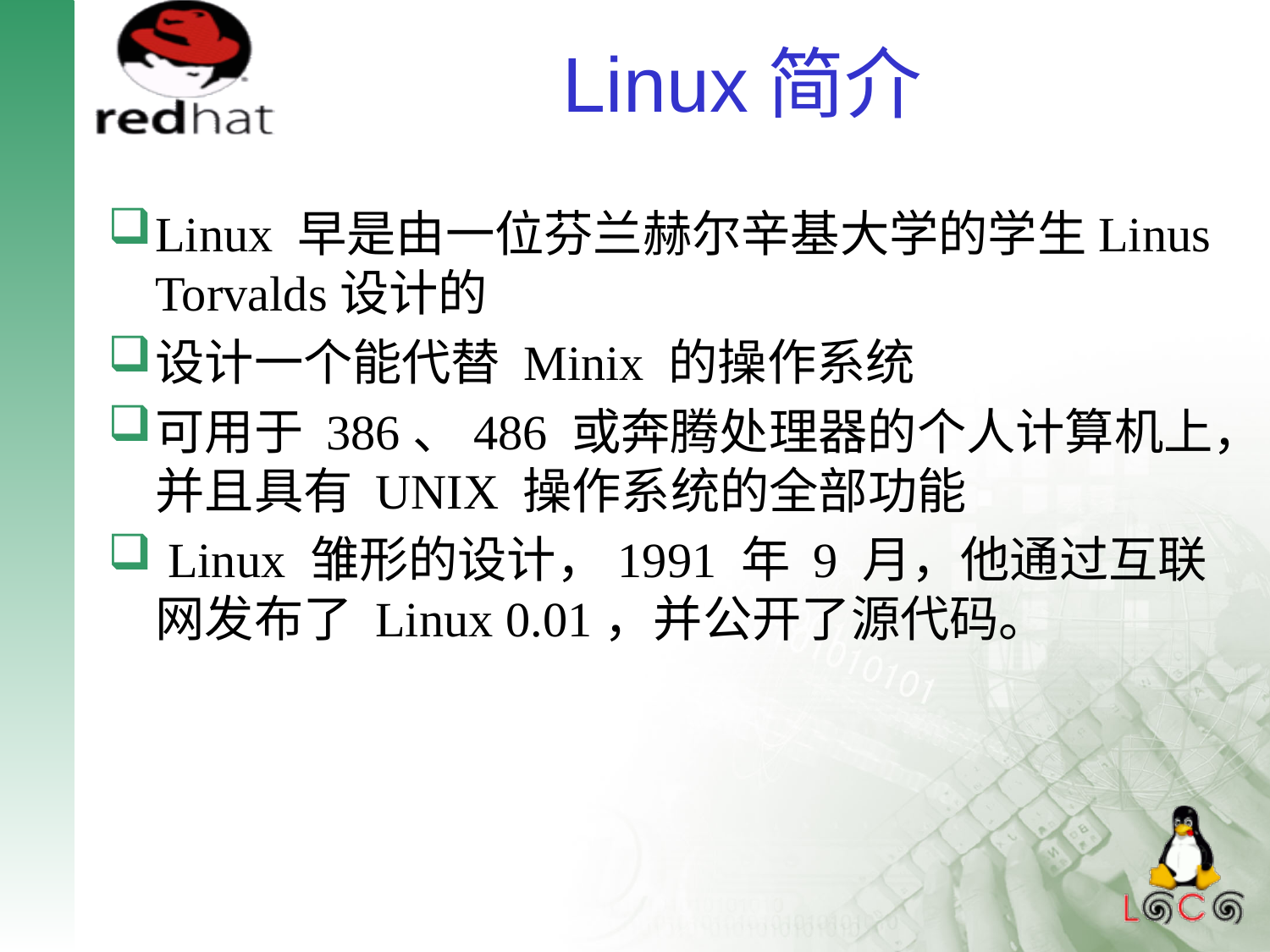

# Linux简介
Linux 早是由一位芬兰赫尔辛基大学的学生Linus Torvalds设计的
设计一个能代替 Minix 的操作系统
可用于 386、486 或奔腾处理器的个人计算机上，并且具有 UNIX 操作系统的全部功能
 Linux 雏形的设计，1991 年 9 月，他通过互联网发布了 Linux 0.01，并公开了源代码。